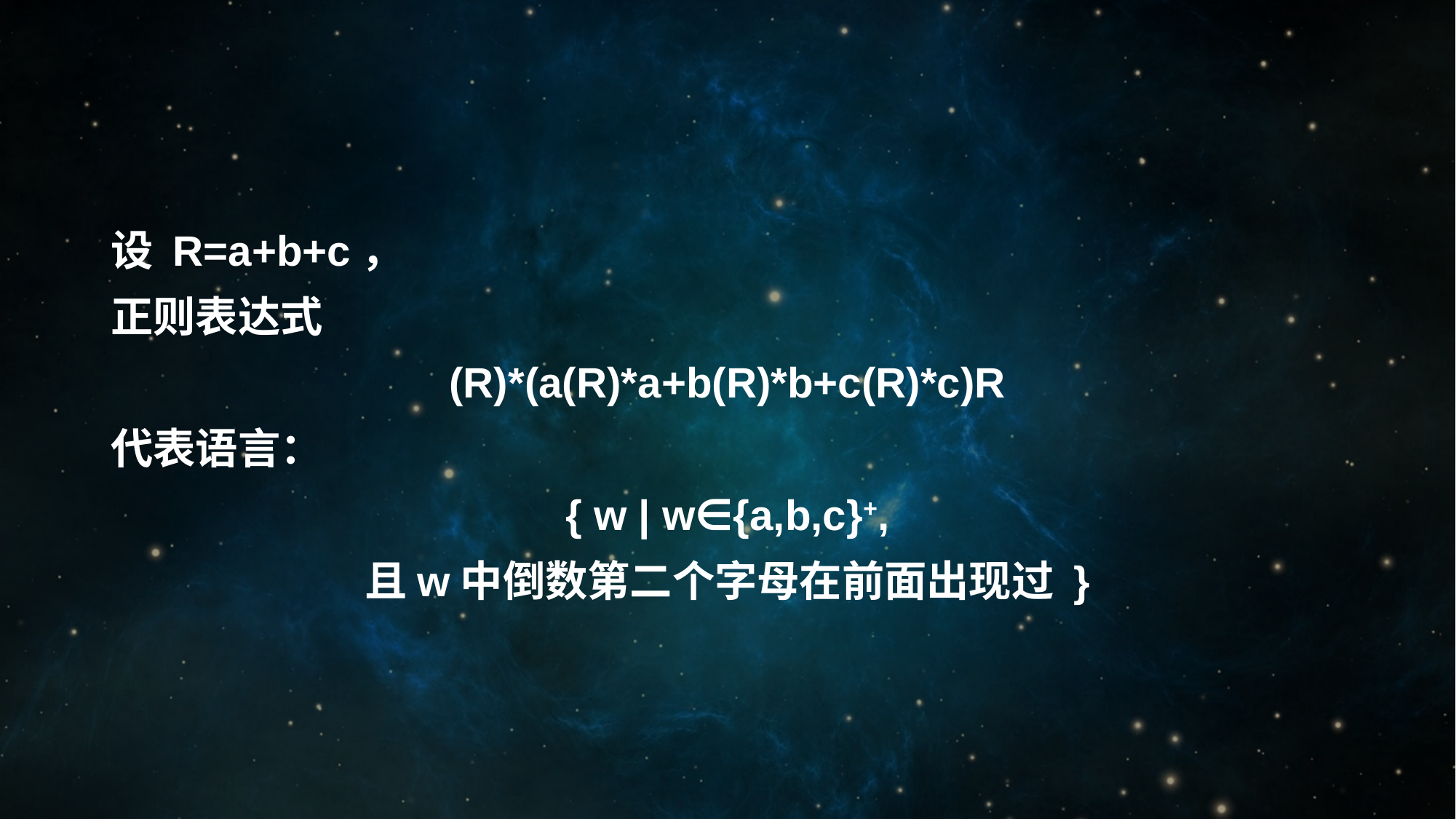

#
设 R=a+b+c，
正则表达式
(R)*(a(R)*a+b(R)*b+c(R)*c)R
代表语言：
{ w | w∈{a,b,c}+,
且w中倒数第二个字母在前面出现过 }